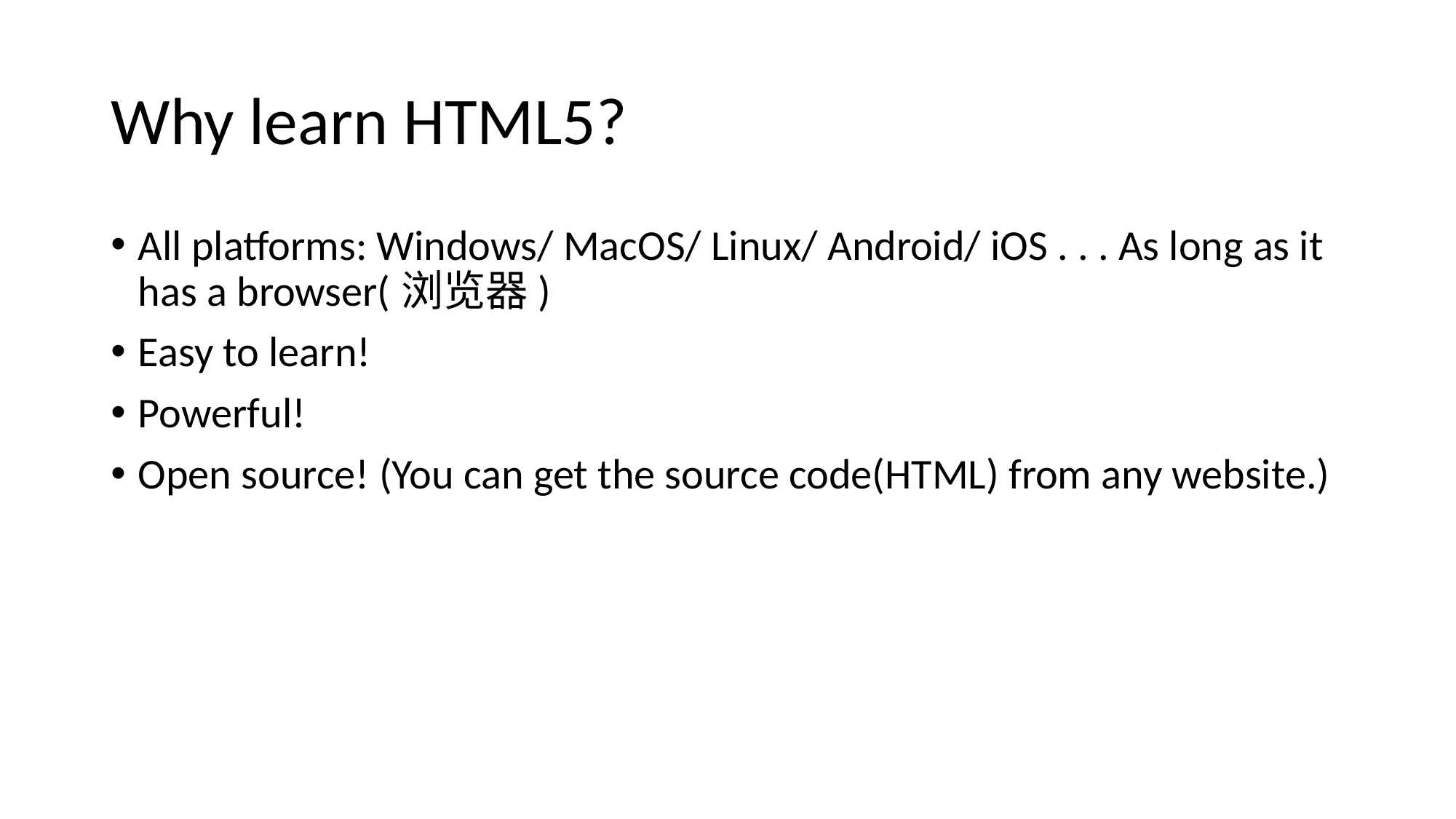

# Why learn HTML5?
All platforms: Windows/ MacOS/ Linux/ Android/ iOS . . . As long as it has a browser(浏览器)
Easy to learn!
Powerful!
Open source! (You can get the source code(HTML) from any website.)